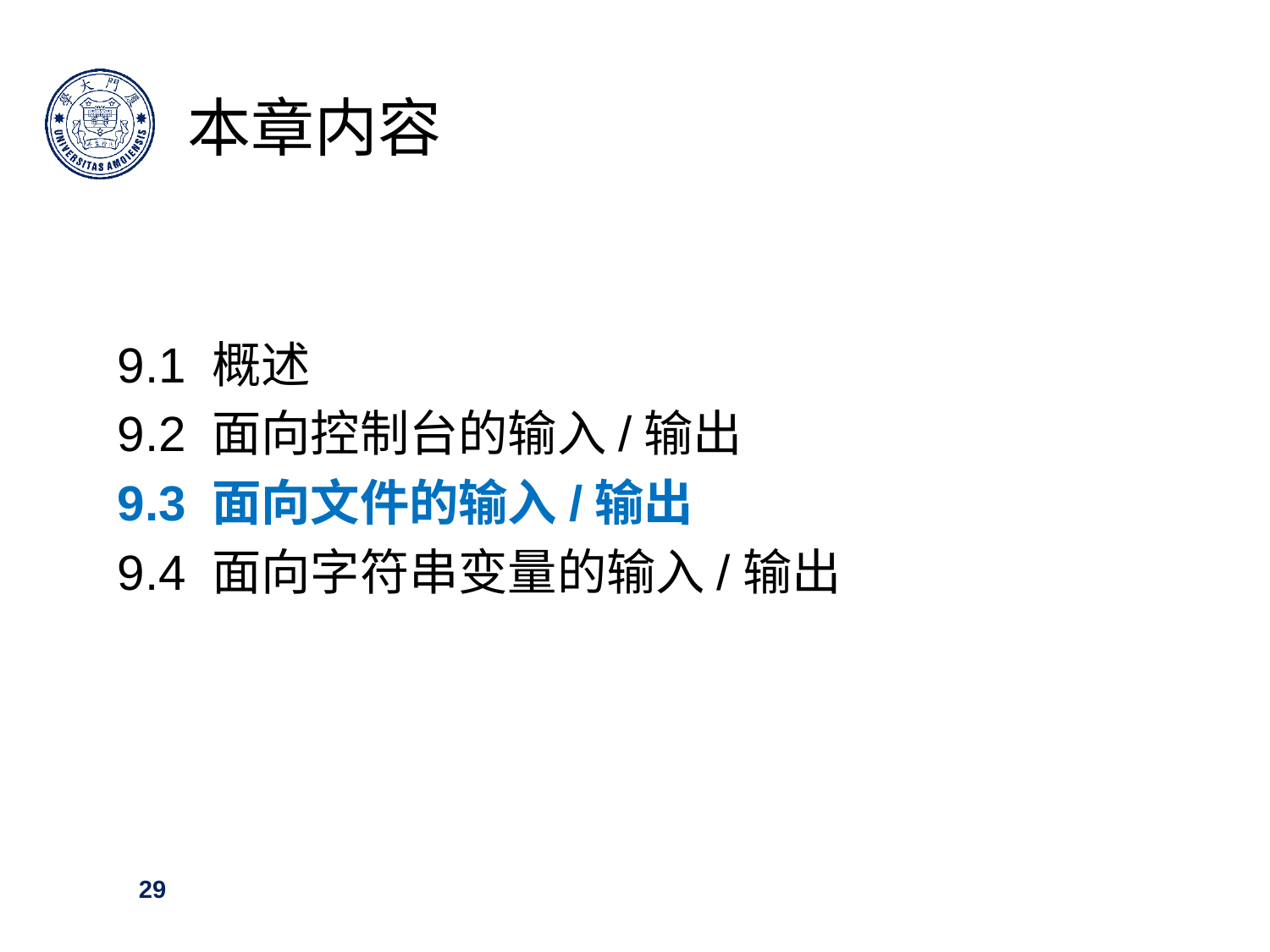

本章内容
9.1 概述
9.2 面向控制台的输入/输出
9.3 面向文件的输入/输出
9.4 面向字符串变量的输入/输出

29